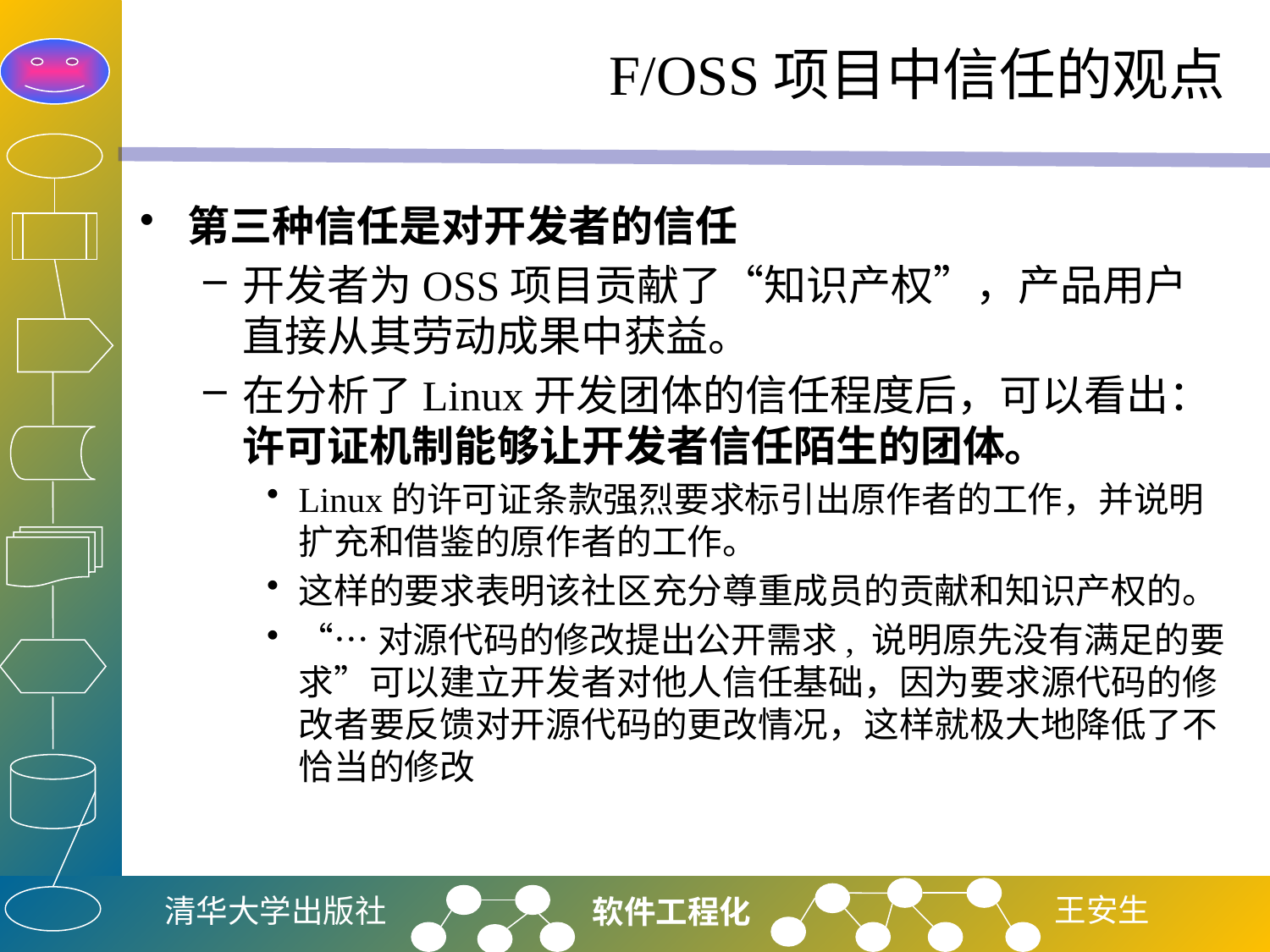

# F/OSS项目中信任的观点
第三种信任是对开发者的信任
开发者为OSS项目贡献了“知识产权”，产品用户直接从其劳动成果中获益。
在分析了Linux开发团体的信任程度后，可以看出：许可证机制能够让开发者信任陌生的团体。
Linux的许可证条款强烈要求标引出原作者的工作，并说明扩充和借鉴的原作者的工作。
这样的要求表明该社区充分尊重成员的贡献和知识产权的。
“…对源代码的修改提出公开需求, 说明原先没有满足的要求”可以建立开发者对他人信任基础，因为要求源代码的修改者要反馈对开源代码的更改情况，这样就极大地降低了不恰当的修改